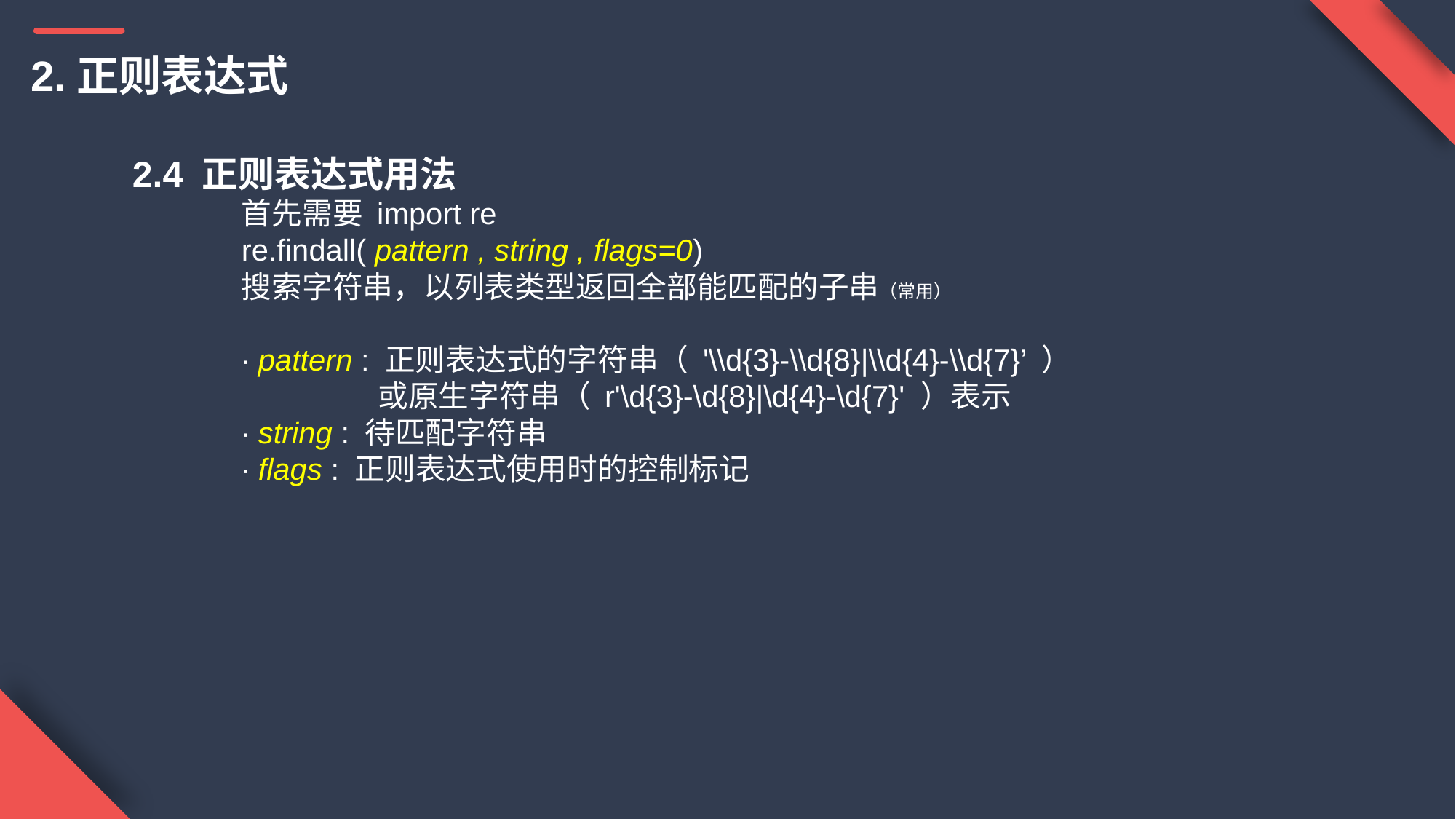

2.正则表达式
2.4 正则表达式用法
	首先需要 import re
	re.findall( pattern , string , flags=0)
	搜索字符串，以列表类型返回全部能匹配的子串（常用）

	∙ pattern : 正则表达式的字符串（ '\\d{3}‐\\d{8}|\\d{4}‐\\d{7}’ ）
		   或原生字符串（ r'\d{3}‐\d{8}|\d{4}‐\d{7}' ）表示
	∙ string : 待匹配字符串
	∙ flags : 正则表达式使用时的控制标记